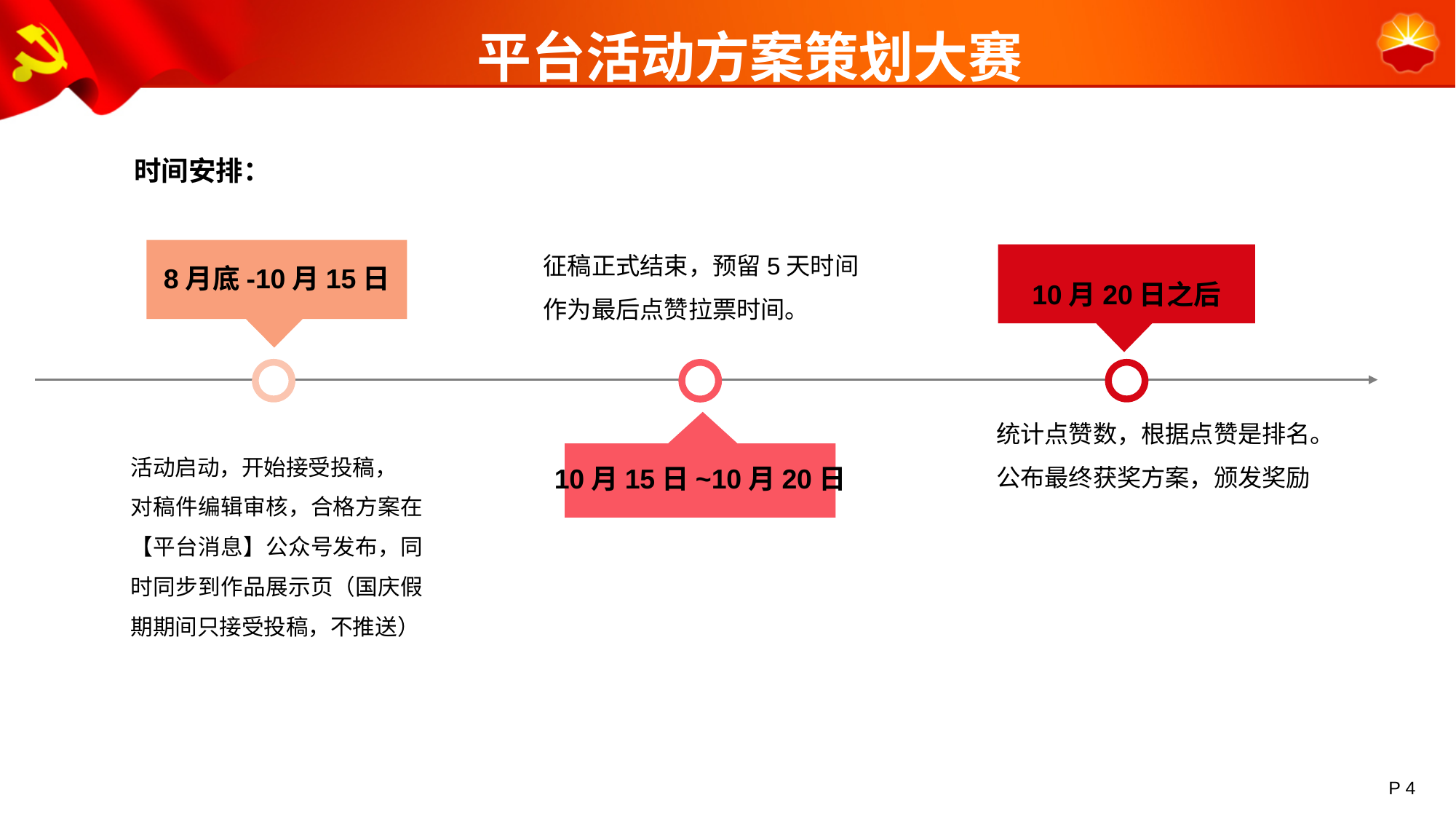

平台活动方案策划大赛
时间安排：
征稿正式结束，预留5天时间作为最后点赞拉票时间。

8月底-10月15日
10月20日之后

统计点赞数，根据点赞是排名。
公布最终获奖方案，颁发奖励

活动启动，开始接受投稿，
对稿件编辑审核，合格方案在【平台消息】公众号发布，同时同步到作品展示页（国庆假期期间只接受投稿，不推送）
10月15日~10月20日